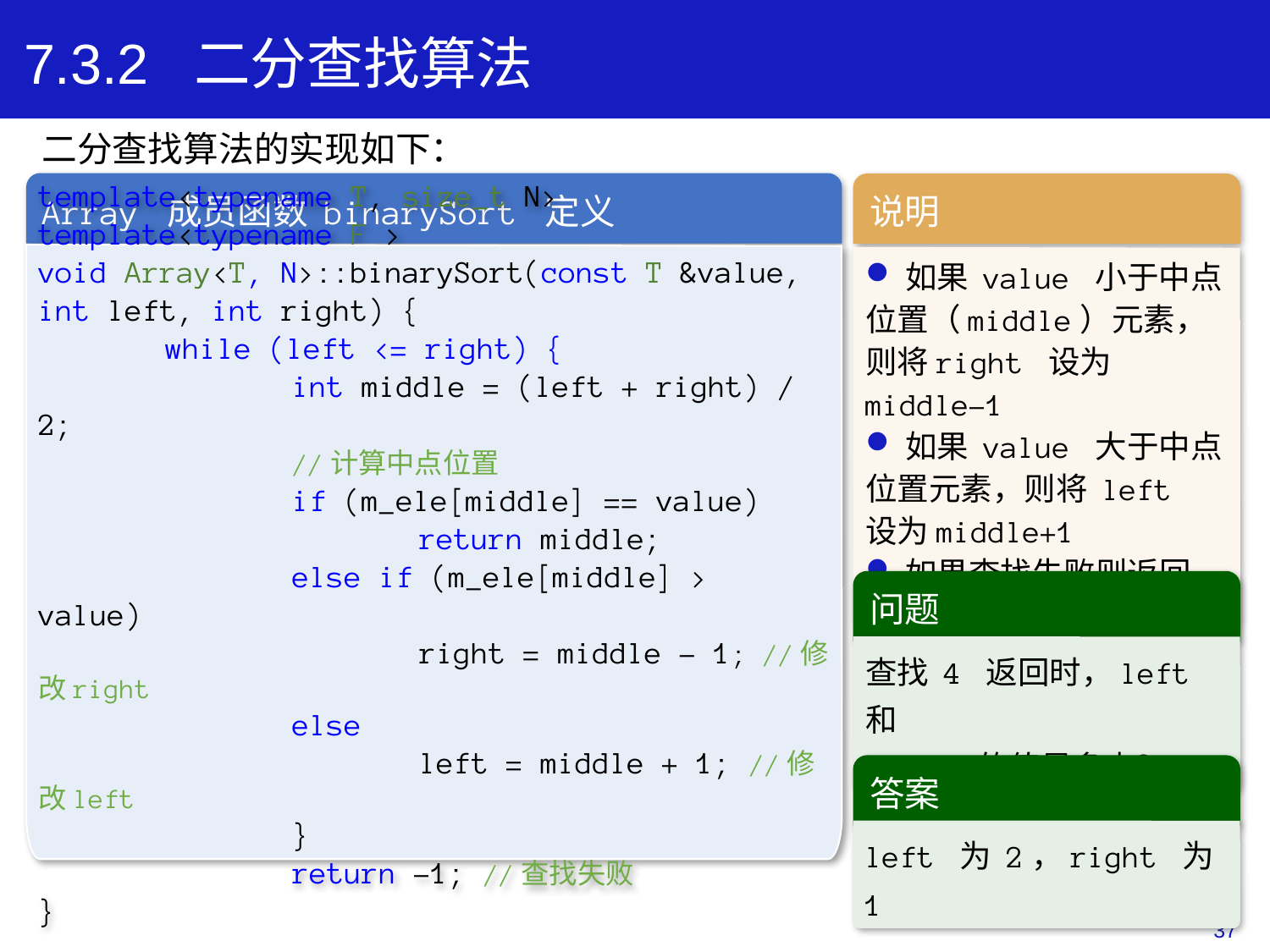

7.3.2  二分查找算法
二分查找算法的实现如下：
Array 成员函数 binarySort 定义
template<typename T, size_t N>
template<typename F >
void Array<T, N>::binarySort(const T &value, int left, int right) {
	while (left <= right) {
		int middle = (left + right) / 2;
		//计算中点位置
		if (m_ele[middle] == value)
			return middle;
		else if (m_ele[middle] > value)
			right = middle - 1; //修改right
		else
			left = middle + 1; //修改left
		}
		return -1; //查找失败
}
说明
如果 value 小于中点
位置（middle）元素，则将right 设为 middle-1
如果 value 大于中点
位置元素，则将 left 设为middle+1
如果查找失败则返回-1
学习目标
问题
查找 4 返回时，left 和
right 的值是多少？
答案
left 为 2，right 为 1
37